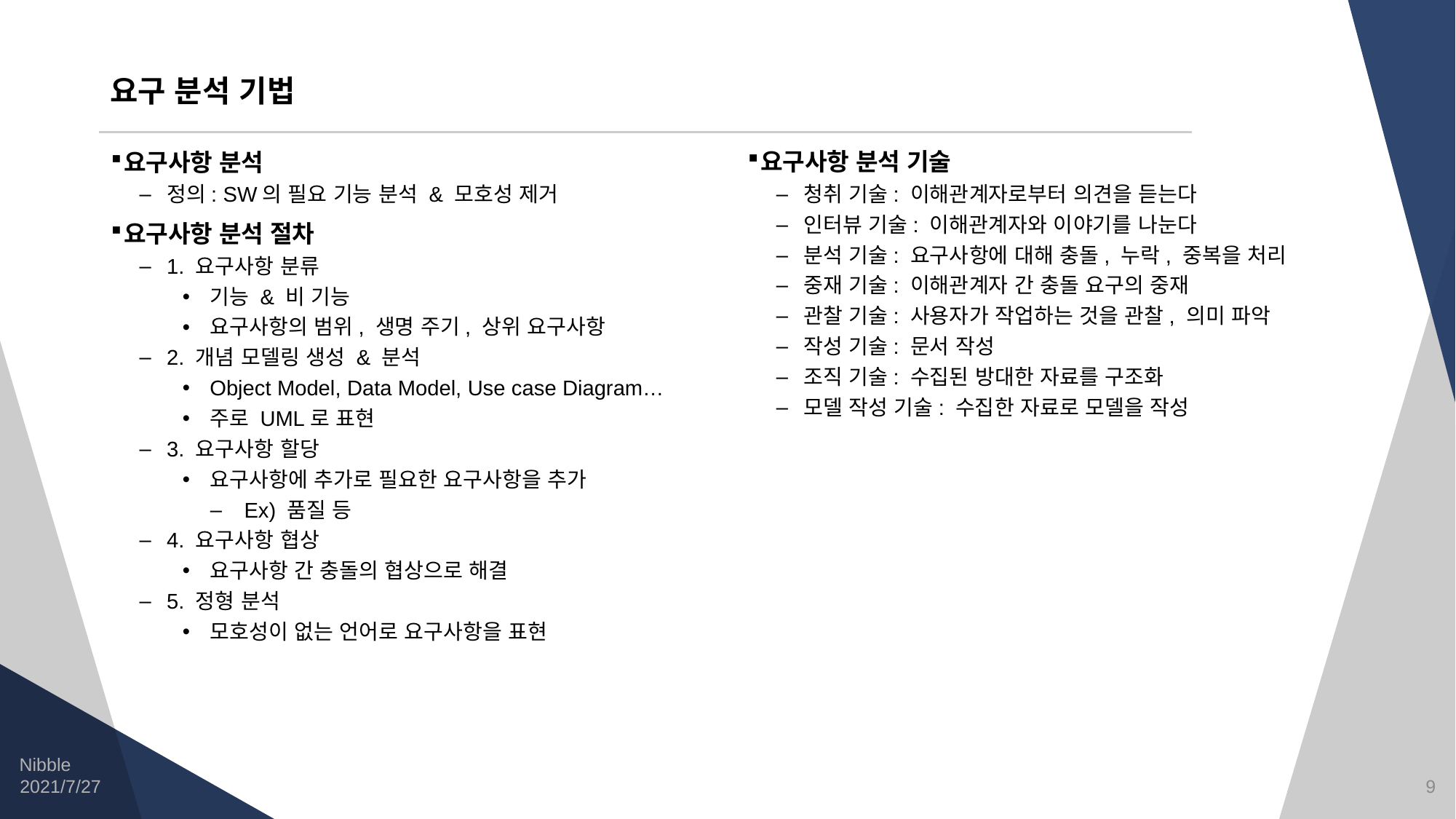

# 요구 분석 기법
요구사항 분석 기술
청취 기술: 이해관계자로부터 의견을 듣는다
인터뷰 기술: 이해관계자와 이야기를 나눈다
분석 기술: 요구사항에 대해 충돌, 누락, 중복을 처리
중재 기술: 이해관계자 간 충돌 요구의 중재
관찰 기술: 사용자가 작업하는 것을 관찰, 의미 파악
작성 기술: 문서 작성
조직 기술: 수집된 방대한 자료를 구조화
모델 작성 기술: 수집한 자료로 모델을 작성
요구사항 분석
정의: SW의 필요 기능 분석 & 모호성 제거
요구사항 분석 절차
1. 요구사항 분류
기능 & 비 기능
요구사항의 범위, 생명 주기, 상위 요구사항
2. 개념 모델링 생성 & 분석
Object Model, Data Model, Use case Diagram…
주로 UML로 표현
3. 요구사항 할당
요구사항에 추가로 필요한 요구사항을 추가
Ex) 품질 등
4. 요구사항 협상
요구사항 간 충돌의 협상으로 해결
5. 정형 분석
모호성이 없는 언어로 요구사항을 표현

Nibble
2021/7/27
9